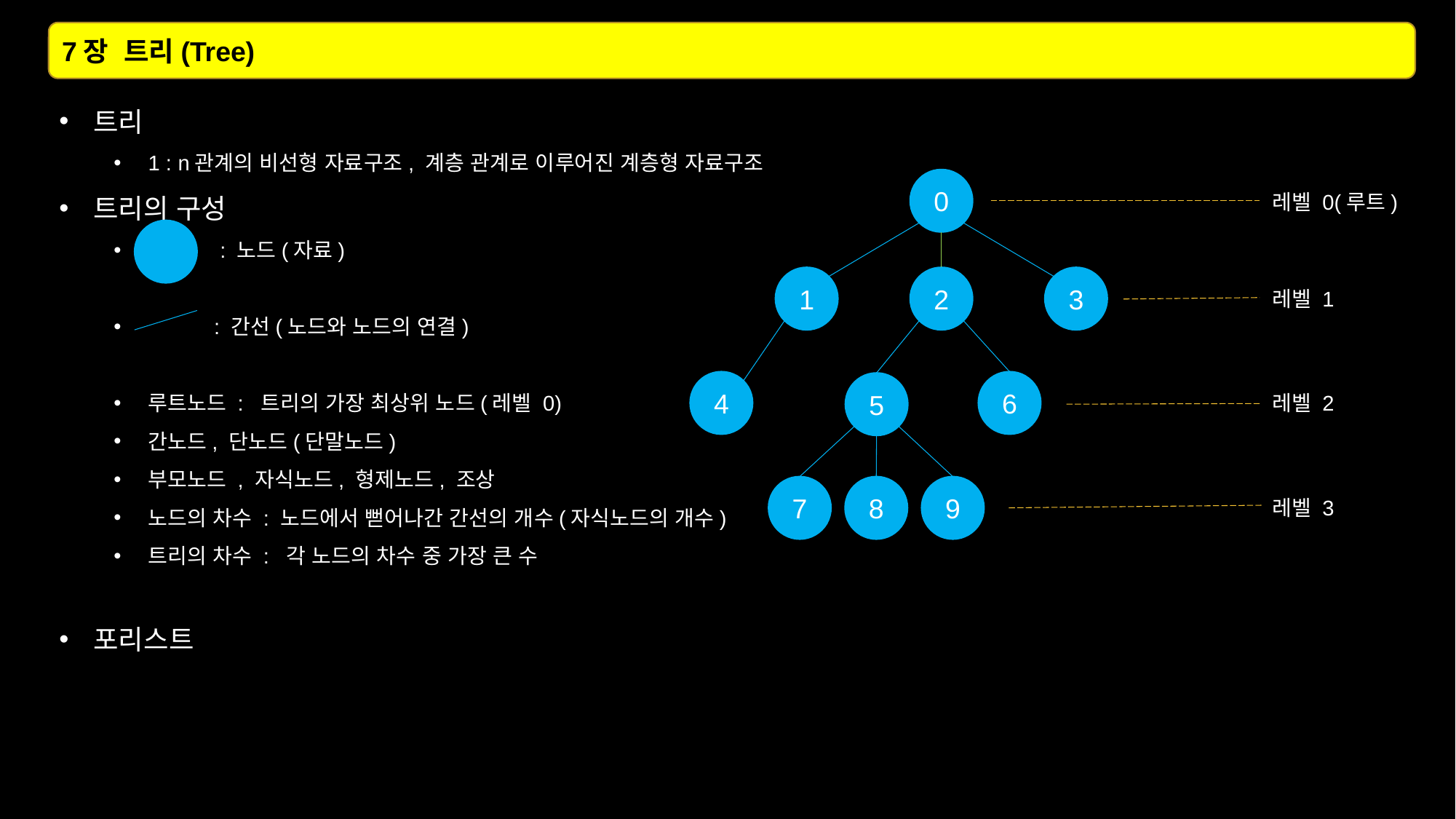

7장  트리(Tree)
트리
1 : n관계의 비선형 자료구조, 계층 관계로 이루어진 계층형 자료구조
트리의 구성
            : 노드(자료)

           : 간선(노드와 노드의 연결)

루트노드 :  트리의 가장 최상위 노드(레벨 0)
간노드, 단노드(단말노드)
부모노드 , 자식노드, 형제노드, 조상
노드의 차수 : 노드에서 뻗어나간 간선의 개수(자식노드의 개수)
트리의 차수 :  각 노드의 차수 중 가장 큰 수

포리스트

0
레벨 0(루트)
1
2
3
레벨 1
4
6
5
레벨 2
7
8
9
레벨 3